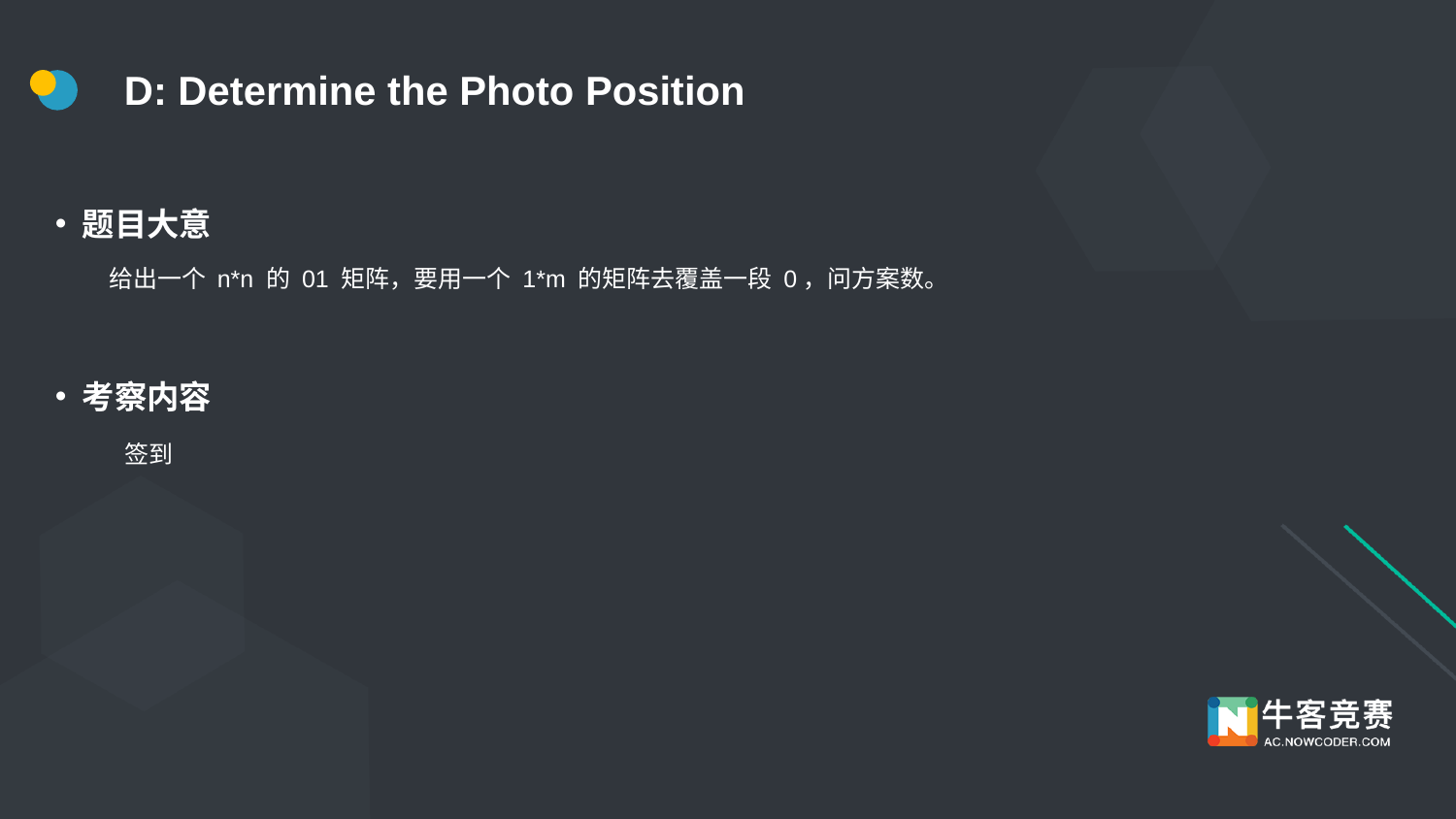

# D: Determine the Photo Position
题目大意
         给出一个 n*n 的 01 矩阵，要用一个 1*m 的矩阵去覆盖一段 0，问方案数。

考察内容
 签到